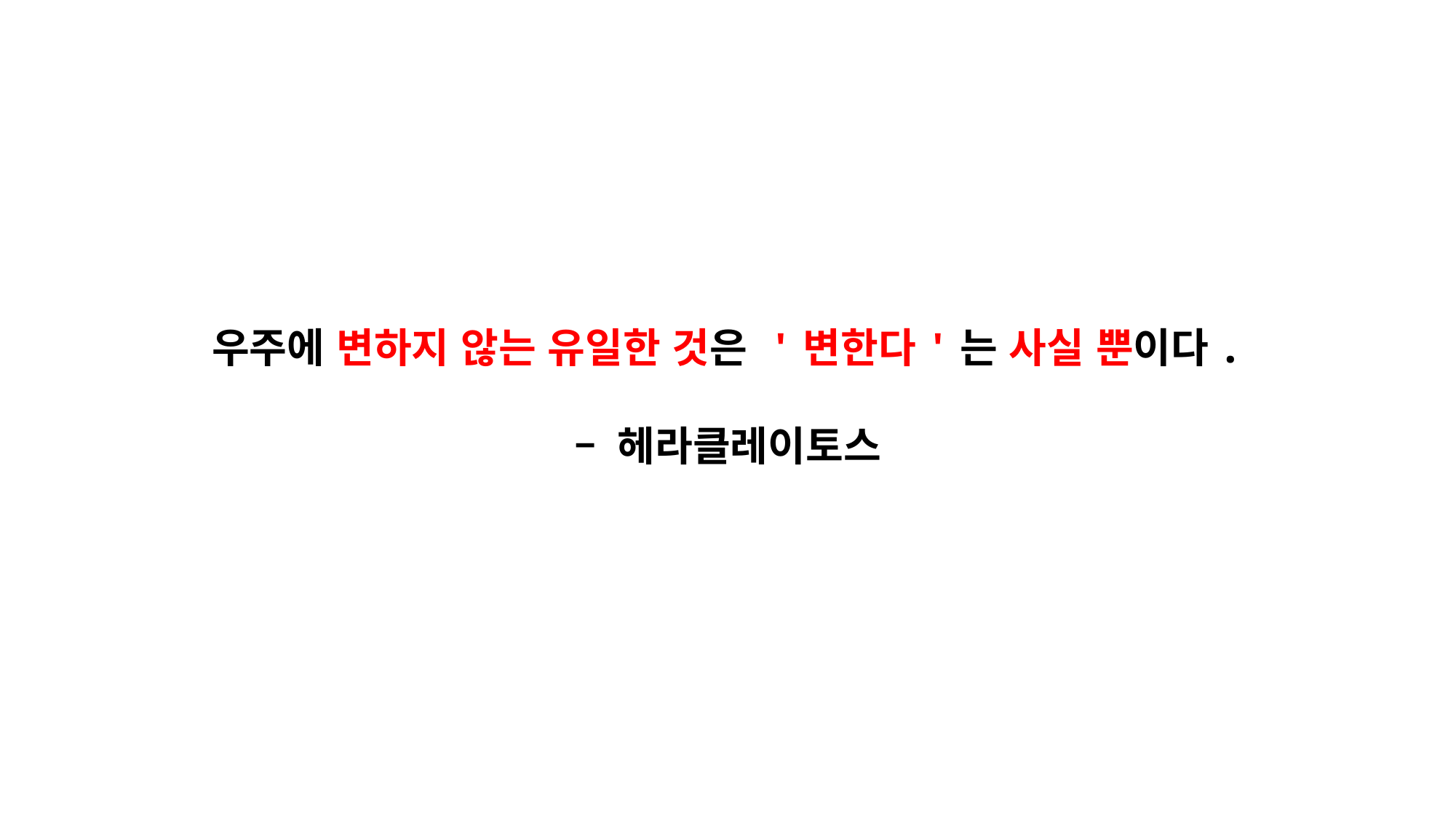

우주에 변하지 않는 유일한 것은 '변한다'는 사실 뿐이다.

– 헤라클레이토스